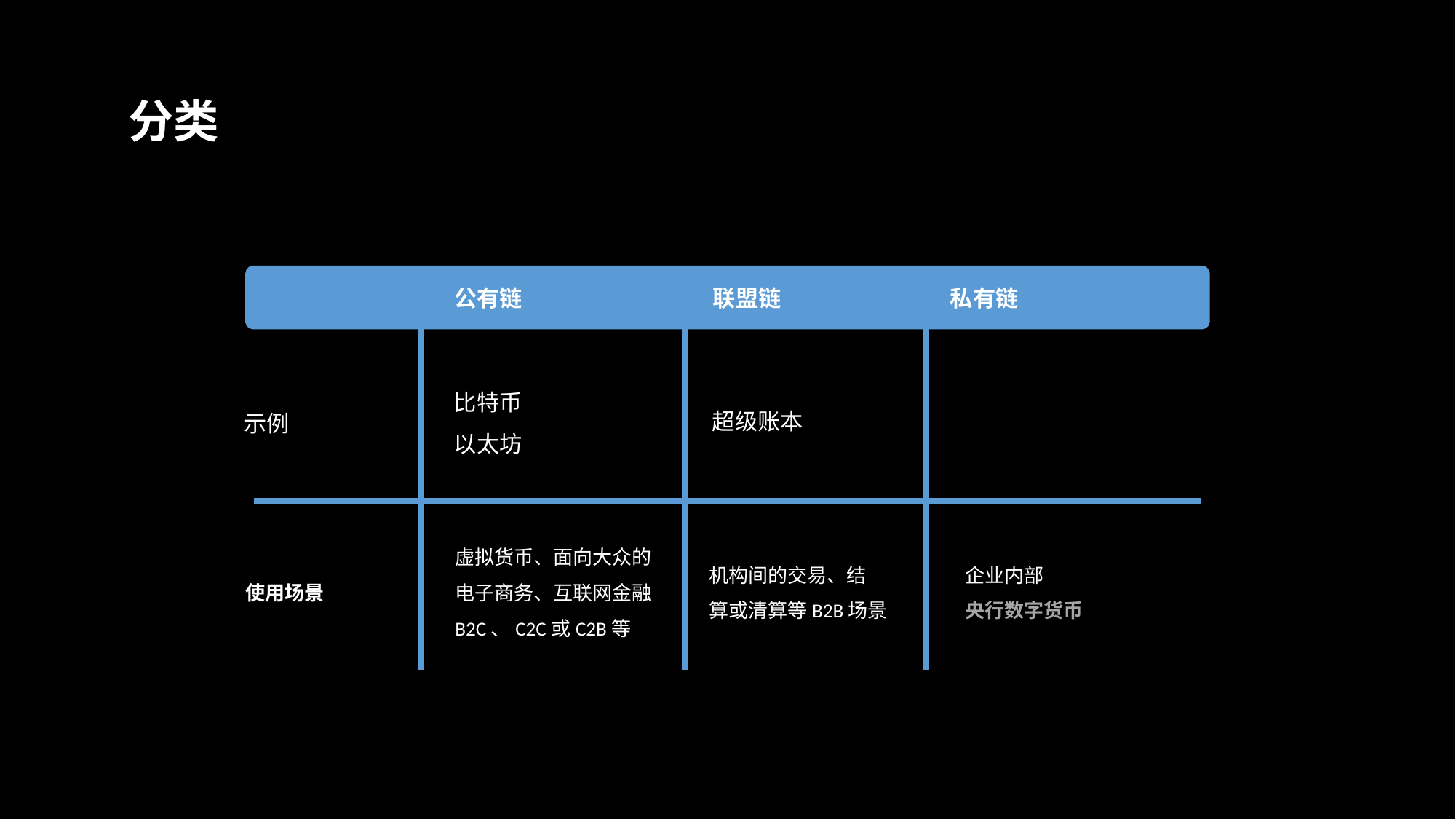

分类

公有链
联盟链
私有链

比特币
以太坊
超级账本
示例

虚拟货币、面向大众的
电子商务、互联网金融
B2C、C2C或C2B等
机构间的交易、结
算或清算等B2B场景
企业内部
央行数字货币
使用场景